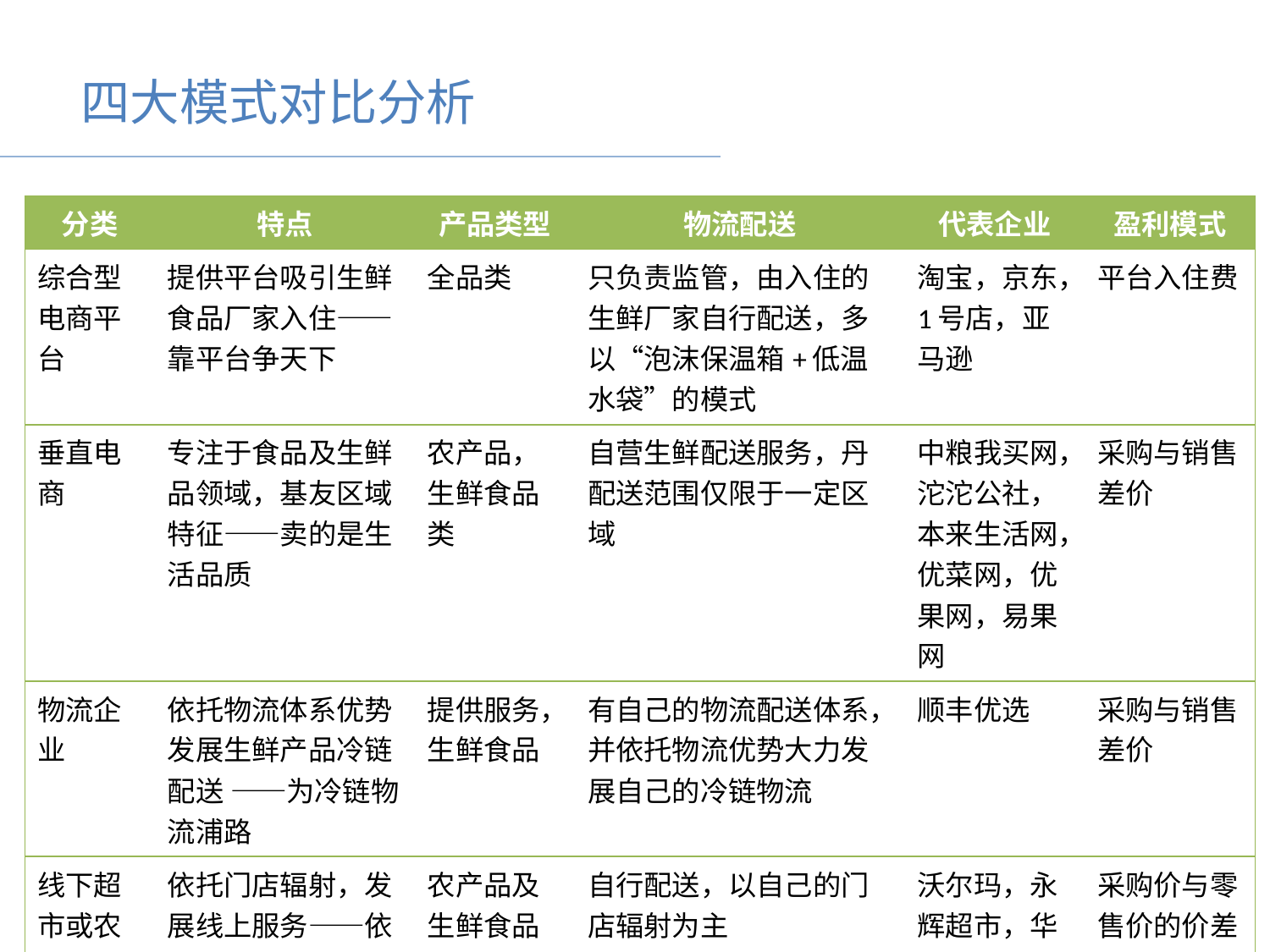

四大模式对比分析
| 分类 | 特点 | 产品类型 | 物流配送 | 代表企业 | 盈利模式 |
| --- | --- | --- | --- | --- | --- |
| 综合型电商平台 | 提供平台吸引生鲜食品厂家入住——靠平台争天下 | 全品类 | 只负责监管，由入住的生鲜厂家自行配送，多以“泡沫保温箱+低温水袋”的模式 | 淘宝，京东，1号店，亚马逊 | 平台入住费 |
| 垂直电商 | 专注于食品及生鲜品领域，基友区域特征——卖的是生活品质 | 农产品，生鲜食品类 | 自营生鲜配送服务，丹配送范围仅限于一定区域 | 中粮我买网，沱沱公社，本来生活网，优菜网，优果网，易果网 | 采购与销售差价 |
| 物流企业 | 依托物流体系优势发展生鲜产品冷链配送 ——为冷链物流浦路 | 提供服务，生鲜食品 | 有自己的物流配送体系，并依托物流优势大力发展自己的冷链物流 | 顺丰优选 | 采购与销售差价 |
| 线下超市或农场 | 依托门店辐射，发展线上服务——依托体系优势 | 农产品及生鲜食品类 | 自行配送，以自己的门店辐射为主 | 沃尔玛，永辉超市，华润万家，大润发 | 采购价与零售价的价差 |